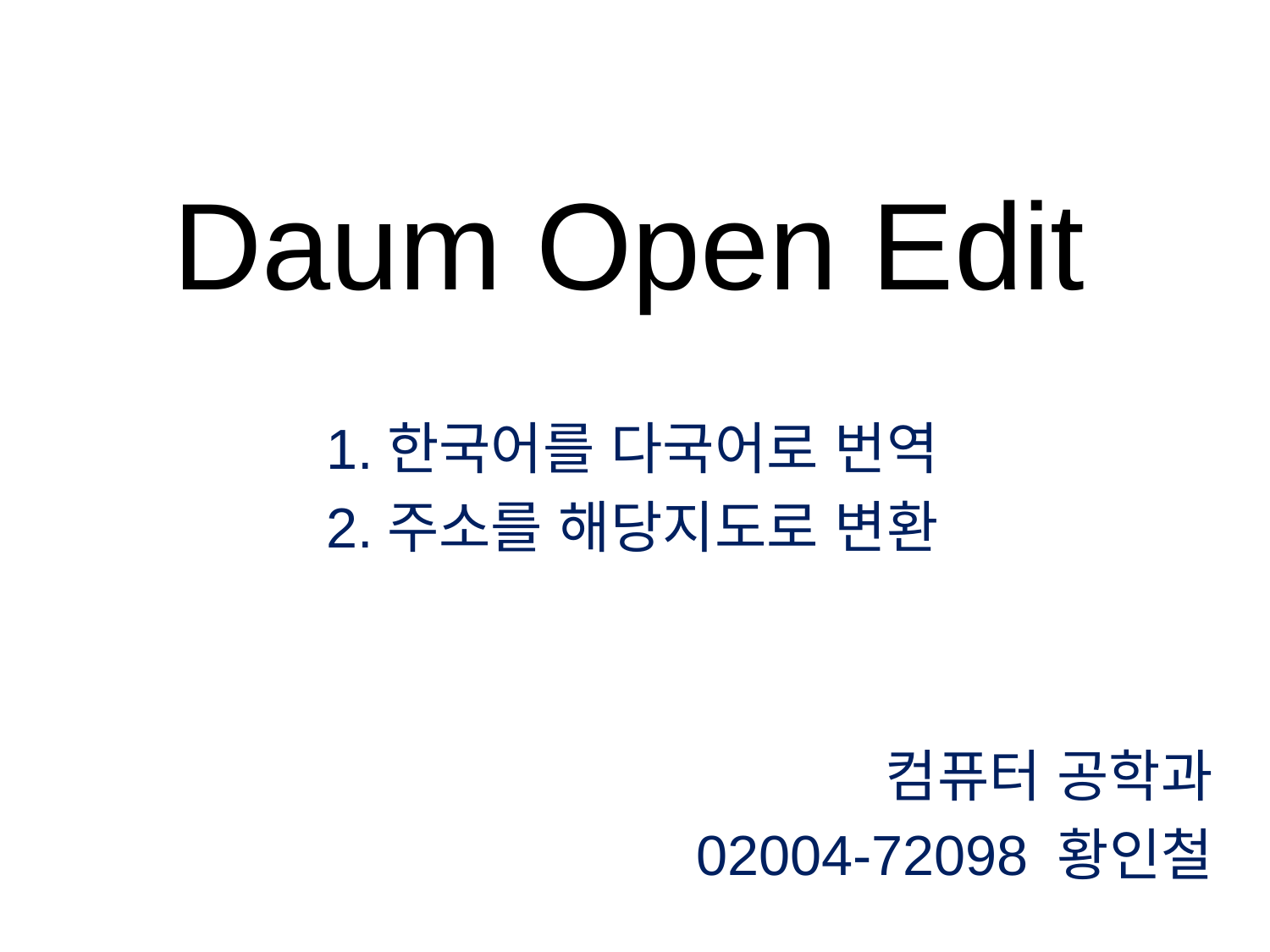

# Daum Open Edit
1.한국어를 다국어로 번역
2.주소를 해당지도로 변환
컴퓨터 공학과
02004-72098 황인철